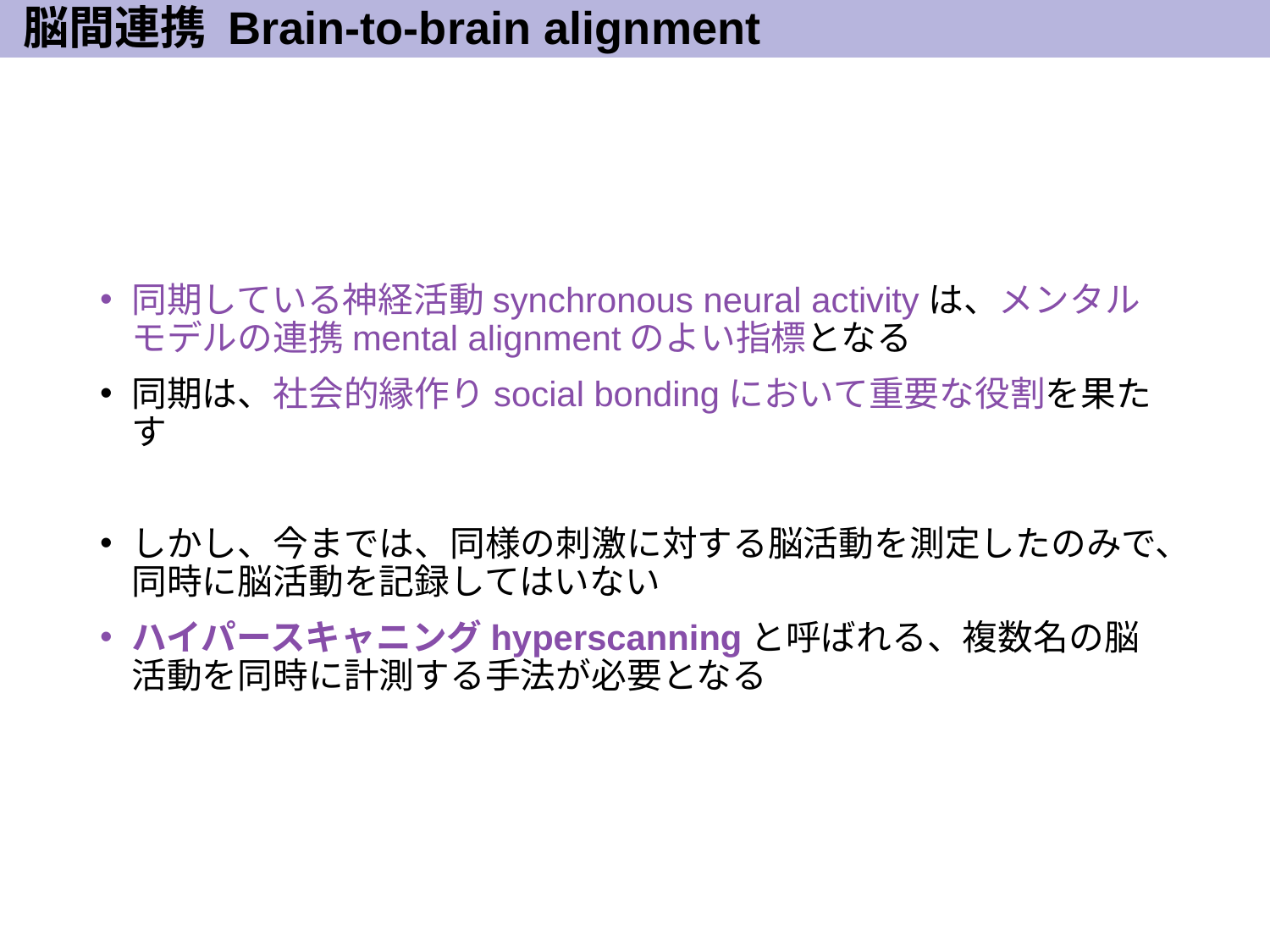

# 脳間連携 Brain-to-brain alignment
同期している神経活動synchronous neural activityは、メンタルモデルの連携mental alignmentのよい指標となる
同期は、社会的縁作りsocial bondingにおいて重要な役割を果たす

しかし、今までは、同様の刺激に対する脳活動を測定したのみで、同時に脳活動を記録してはいない
ハイパースキャニングhyperscanningと呼ばれる、複数名の脳活動を同時に計測する手法が必要となる